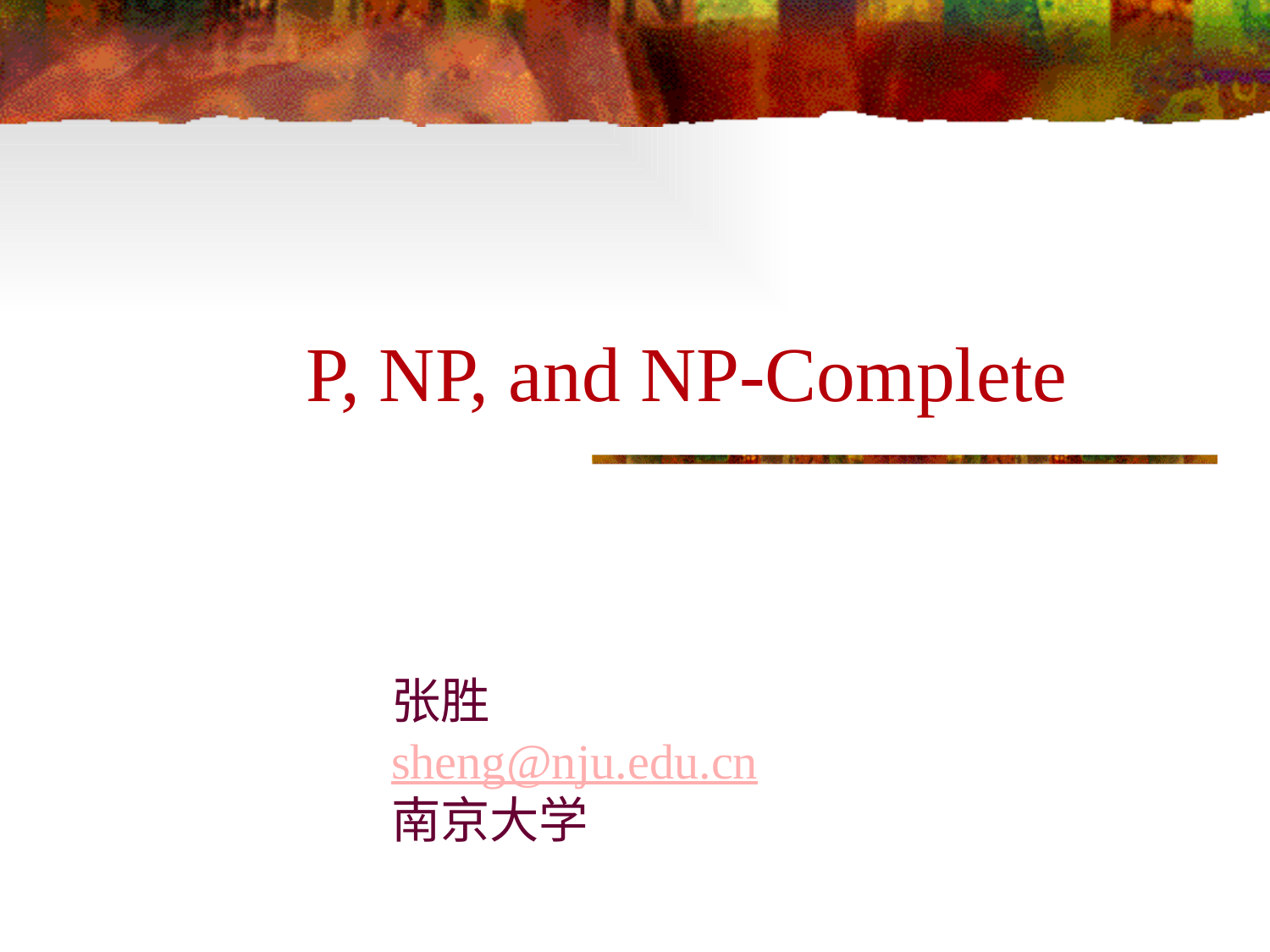

# P, NP, and NP-Complete
张胜
sheng@nju.edu.cn
南京大学